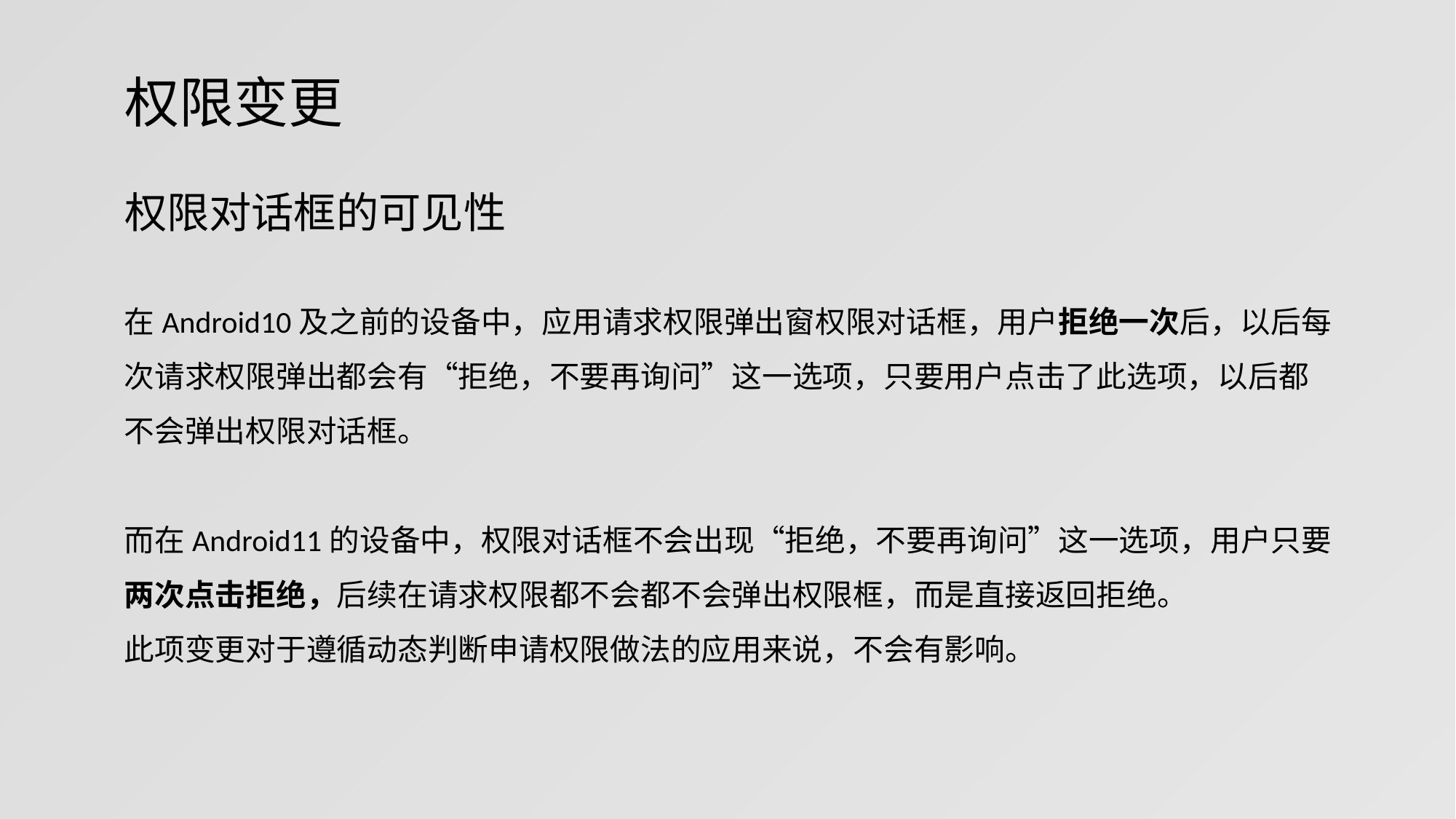

# 权限变更
权限对话框的可见性

在Android10及之前的设备中，应用请求权限弹出窗权限对话框，用户拒绝一次后，以后每次请求权限弹出都会有“拒绝，不要再询问”这一选项，只要用户点击了此选项，以后都不会弹出权限对话框。

而在Android11的设备中，权限对话框不会出现“拒绝，不要再询问”这一选项，用户只要两次点击拒绝，后续在请求权限都不会都不会弹出权限框，而是直接返回拒绝。
此项变更对于遵循动态判断申请权限做法的应用来说，不会有影响。